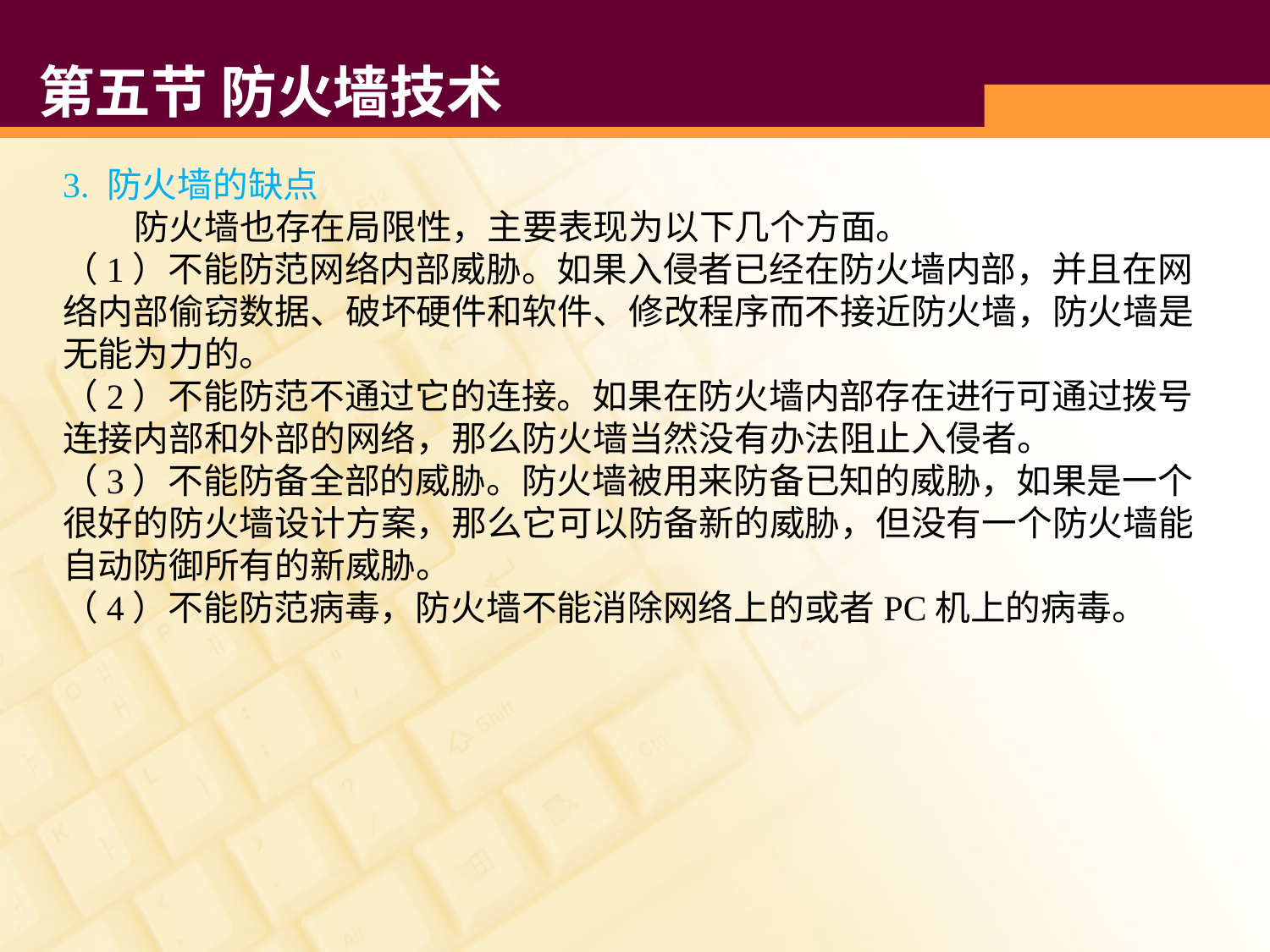

# 第五节 防火墙技术
3. 防火墙的缺点
        防火墙也存在局限性，主要表现为以下几个方面。
（1）不能防范网络内部威胁。如果入侵者已经在防火墙内部，并且在网络内部偷窃数据、破坏硬件和软件、修改程序而不接近防火墙，防火墙是无能为力的。
（2）不能防范不通过它的连接。如果在防火墙内部存在进行可通过拨号连接内部和外部的网络，那么防火墙当然没有办法阻止入侵者。
（3）不能防备全部的威胁。防火墙被用来防备已知的威胁，如果是一个很好的防火墙设计方案，那么它可以防备新的威胁，但没有一个防火墙能自动防御所有的新威胁。
（4）不能防范病毒，防火墙不能消除网络上的或者PC机上的病毒。